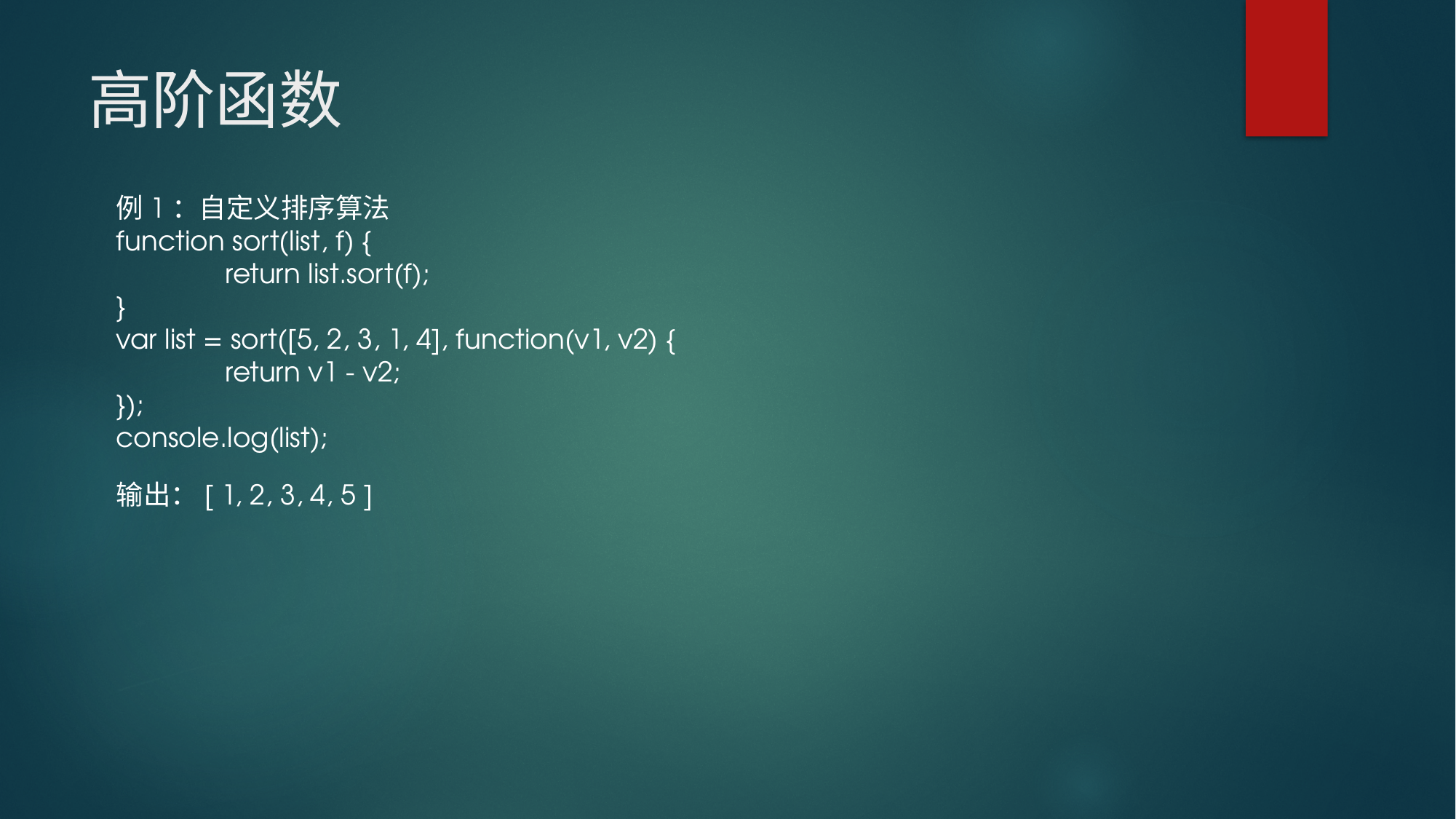

# 高阶函数
例1：自定义排序算法
function sort(list, f) {
	return list.sort(f);
}
var list = sort([5, 2, 3, 1, 4], function(v1, v2) {
	return v1 - v2;
});
console.log(list);

输出：[ 1, 2, 3, 4, 5 ]